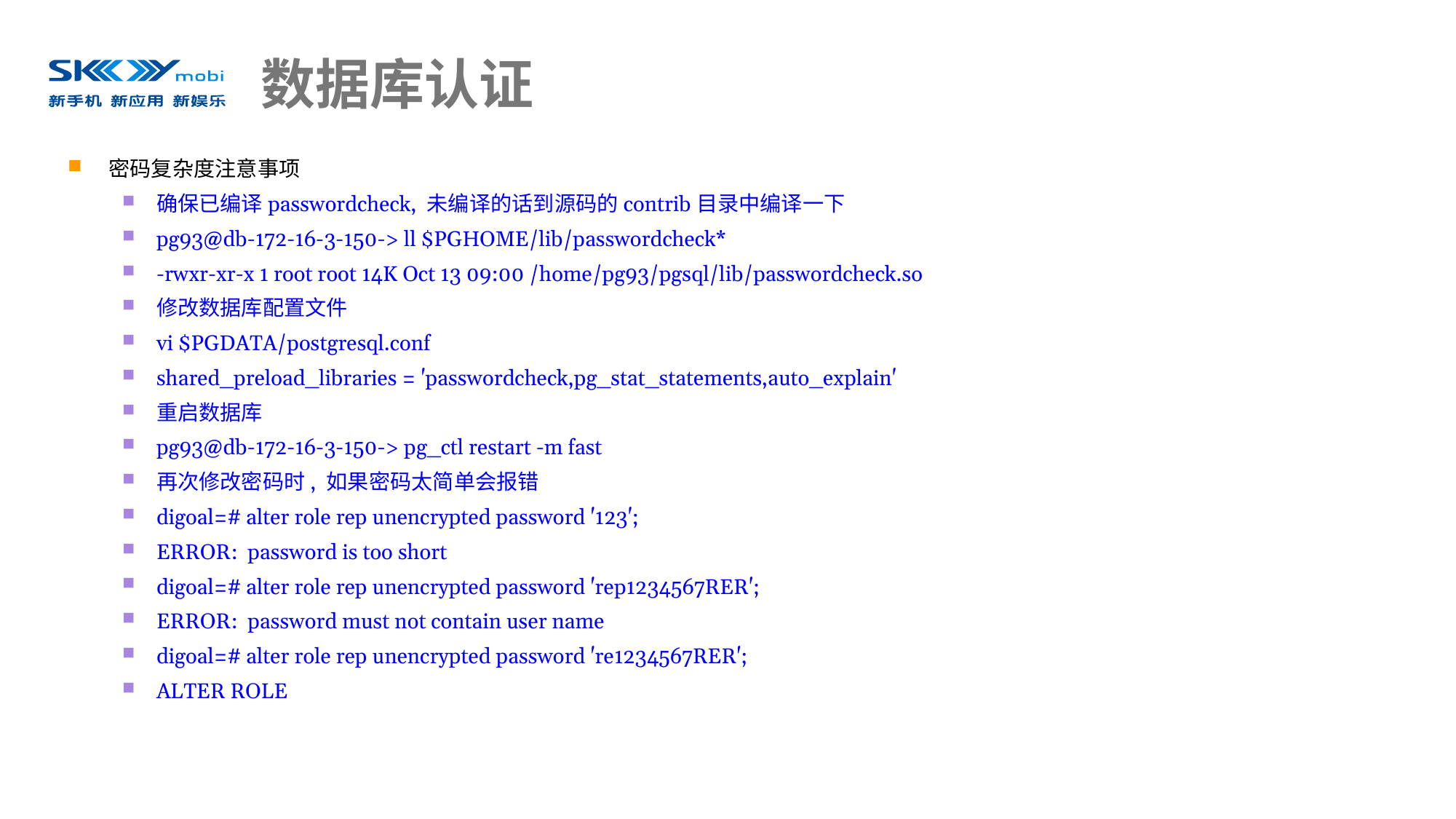

# 数据库认证
密码复杂度注意事项
确保已编译passwordcheck, 未编译的话到源码的contrib目录中编译一下
pg93@db-172-16-3-150-> ll $PGHOME/lib/passwordcheck*
-rwxr-xr-x 1 root root 14K Oct 13 09:00 /home/pg93/pgsql/lib/passwordcheck.so
修改数据库配置文件
vi $PGDATA/postgresql.conf
shared_preload_libraries = 'passwordcheck,pg_stat_statements,auto_explain'
重启数据库
pg93@db-172-16-3-150-> pg_ctl restart -m fast
再次修改密码时, 如果密码太简单会报错
digoal=# alter role rep unencrypted password '123';
ERROR:  password is too short
digoal=# alter role rep unencrypted password 'rep1234567RER';
ERROR:  password must not contain user name
digoal=# alter role rep unencrypted password 're1234567RER';
ALTER ROLE